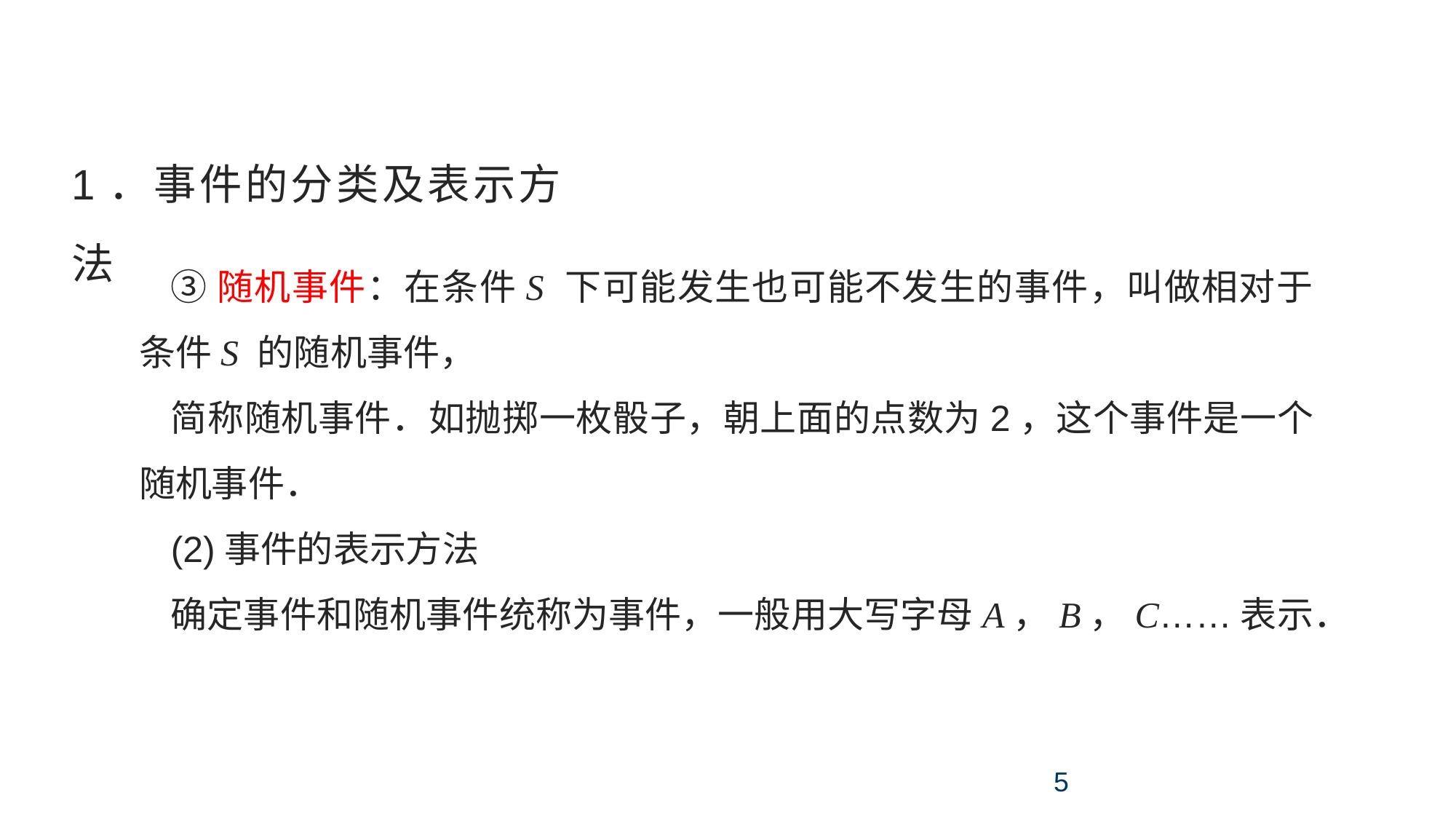

考点一  随机事件的概率、古典概型和几何概型
1．事件的分类及表示方法
③随机事件：在条件S 下可能发生也可能不发生的事件，叫做相对于条件S 的随机事件，
简称随机事件．如抛掷一枚骰子，朝上面的点数为2，这个事件是一个随机事件．
(2)事件的表示方法
确定事件和随机事件统称为事件，一般用大写字母A，B，C……表示．
5